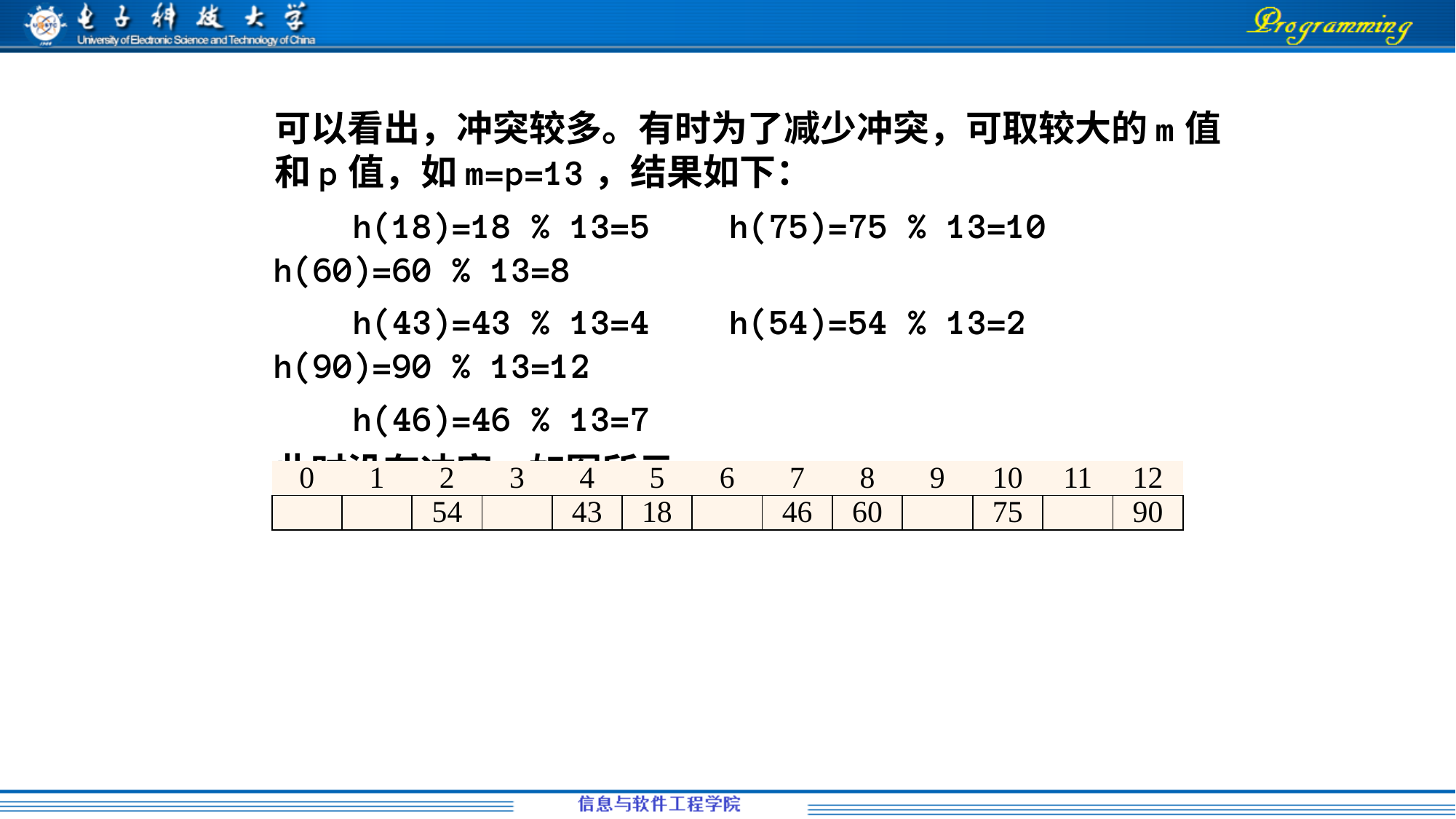

可以看出，冲突较多。有时为了减少冲突，可取较大的m值和p值，如m=p=13，结果如下：
    h(18)=18 % 13=5    h(75)=75 % 13=10    h(60)=60 % 13=8
    h(43)=43 % 13=4    h(54)=54 % 13=2    h(90)=90 % 13=12
    h(46)=46 % 13=7
此时没有冲突，如图所示。

| 0 | 1 | 2 | 3 | 4 | 5 | 6 | 7 | 8 | 9 | 10 | 11 | 12 |
| --- | --- | --- | --- | --- | --- | --- | --- | --- | --- | --- | --- | --- |
|  |  | 54 |  | 43 | 18 |  | 46 | 60 |  | 75 |  | 90 |